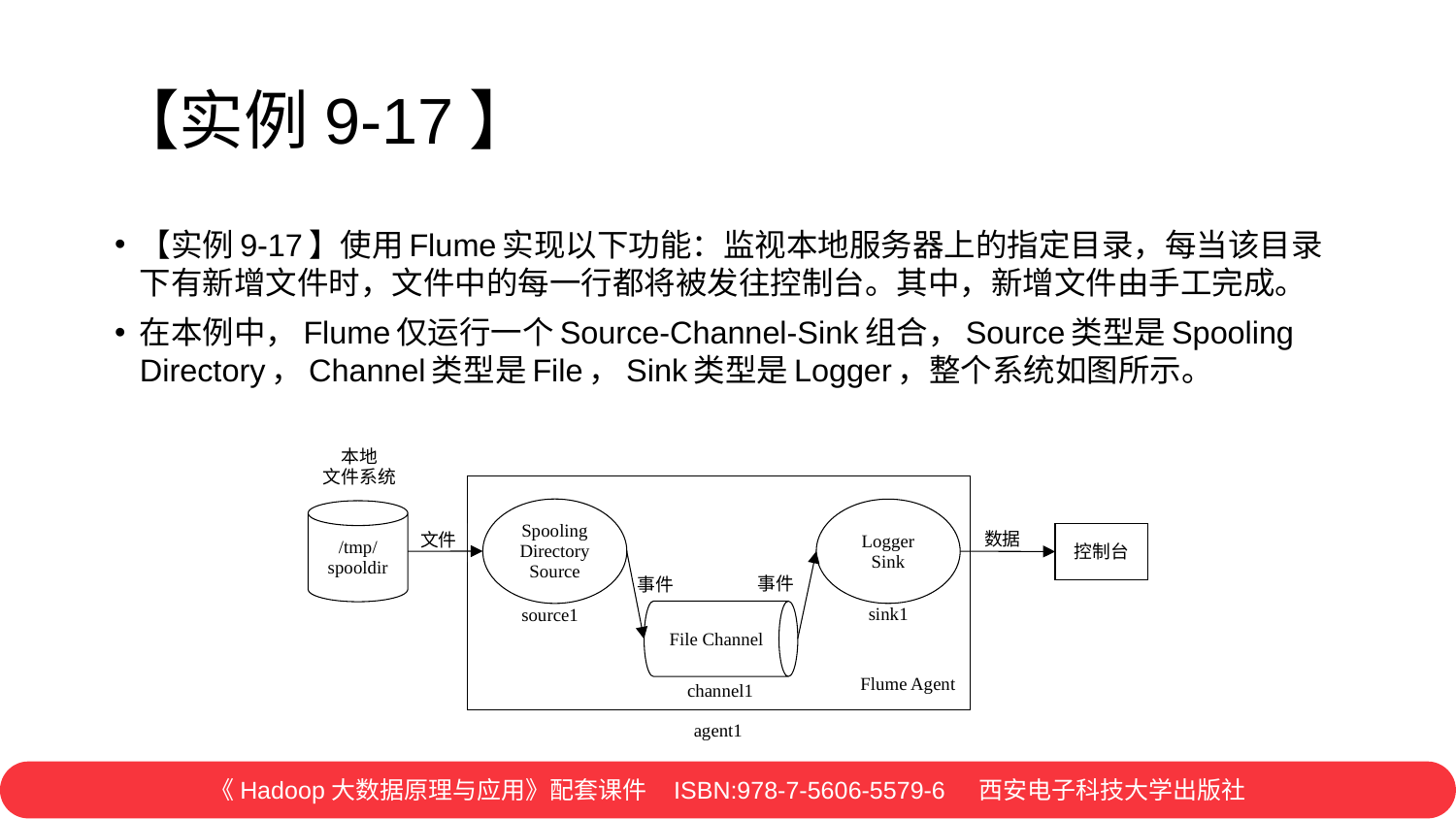

# 【实例9-17】
【实例9-17】使用Flume实现以下功能：监视本地服务器上的指定目录，每当该目录下有新增文件时，文件中的每一行都将被发往控制台。其中，新增文件由手工完成。
在本例中，Flume仅运行一个Source-Channel-Sink组合，Source类型是Spooling Directory，Channel类型是File，Sink类型是Logger，整个系统如图所示。

本地
文件系统

Flume Agent
Spooling Directory Source
Logger Sink
/tmp/
spooldir
数据
文件
控制台
File Channel
事件
事件
sink1
source1
channel1
agent1